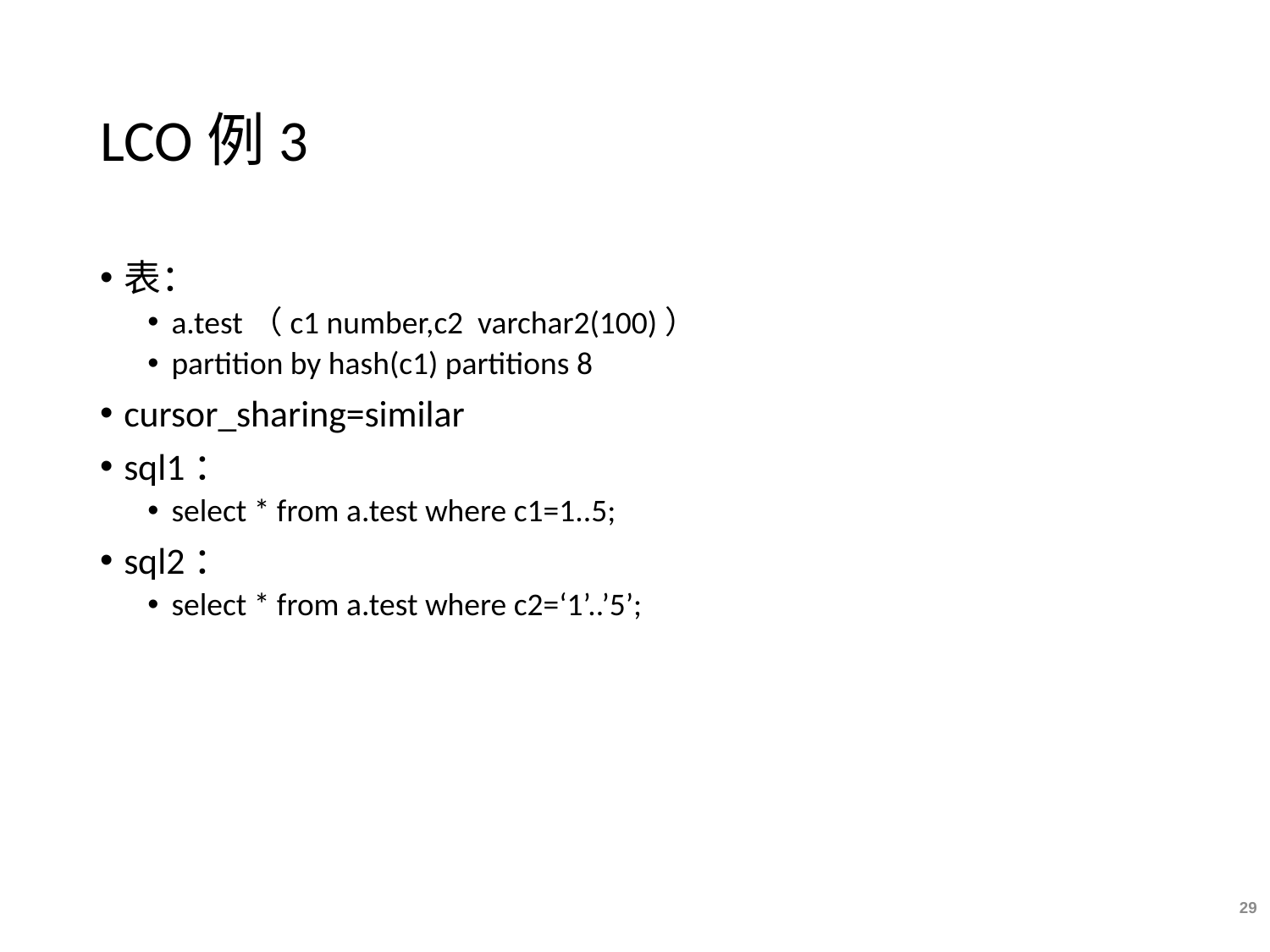

# LCO例3
表：
a.test（c1 number,c2  varchar2(100)）
partition by hash(c1) partitions 8
cursor_sharing=similar
sql1：
select * from a.test where c1=1..5;
sql2：
select * from a.test where c2=‘1’..’5’;

29